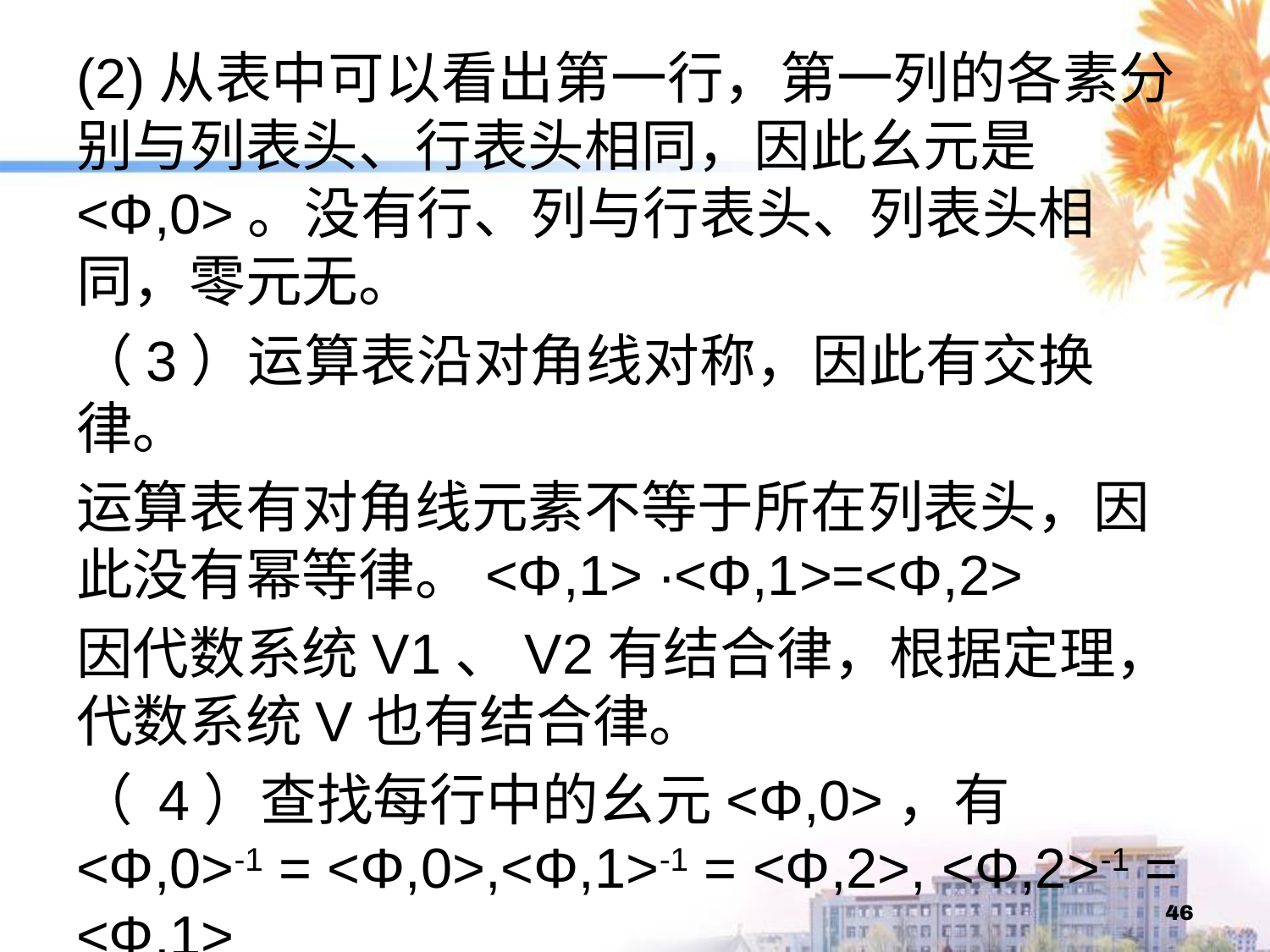

(2)从表中可以看出第一行，第一列的各素分别与列表头、行表头相同，因此幺元是<Φ,0>。没有行、列与行表头、列表头相同，零元无。
（3）运算表沿对角线对称，因此有交换律。
运算表有对角线元素不等于所在列表头，因此没有幂等律。<Φ,1> ·<Φ,1>=<Φ,2>
因代数系统V1、V2有结合律，根据定理，代数系统V也有结合律。
（ 4）查找每行中的幺元<Φ,0>，有 <Φ,0>-1 = <Φ,0>,<Φ,1>-1 = <Φ,2>, <Φ,2>-1 = <Φ,1>

46